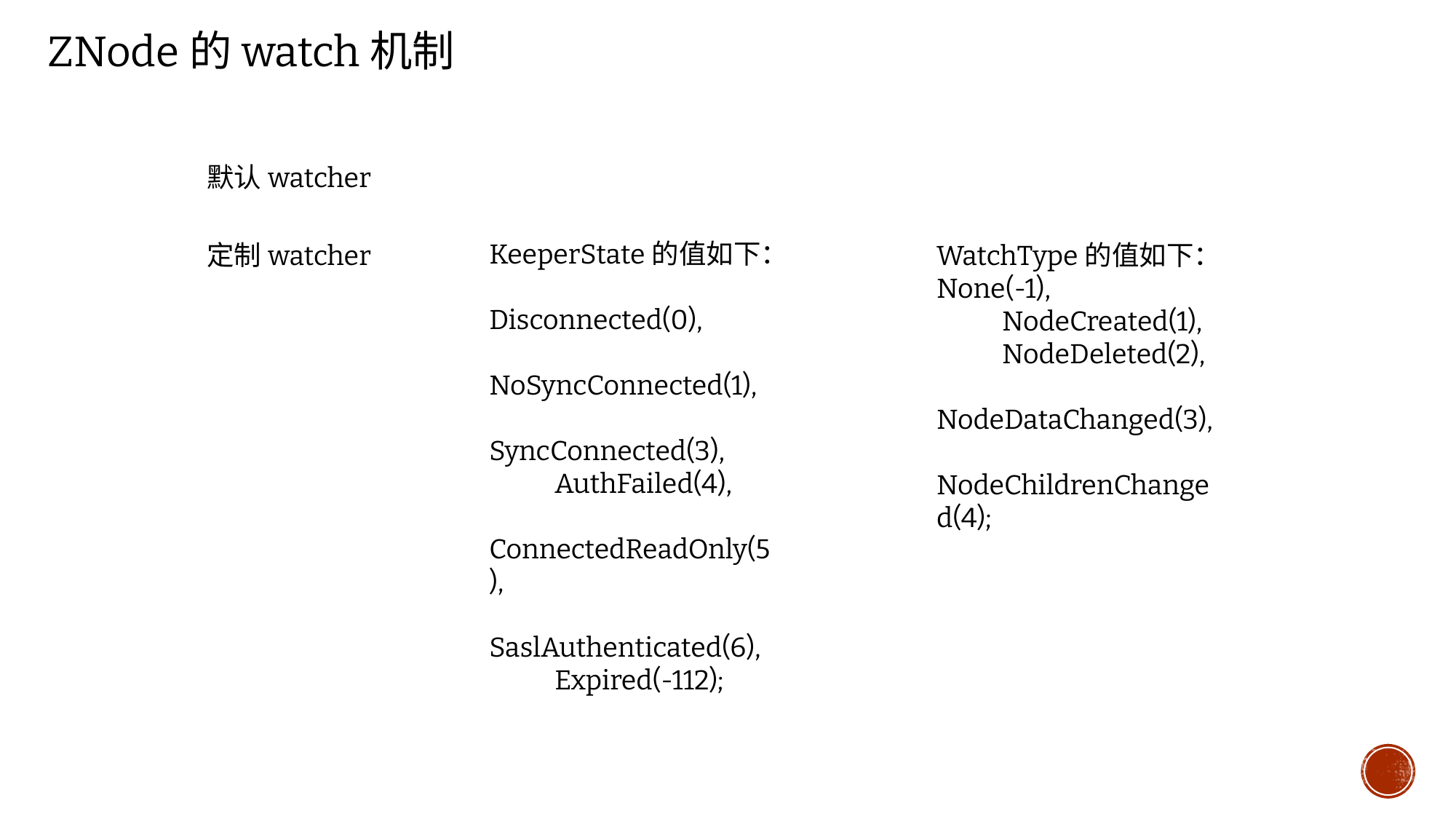

ZNode的watch机制
默认watcher

KeeperState的值如下：

Disconnected(0),
            NoSyncConnected(1),
            SyncConnected(3),
            AuthFailed(4),
            ConnectedReadOnly(5),
            SaslAuthenticated(6),
            Expired(-112);
WatchType的值如下：
None(-1),
            NodeCreated(1),
            NodeDeleted(2),
            NodeDataChanged(3),
            NodeChildrenChanged(4);
定制watcher